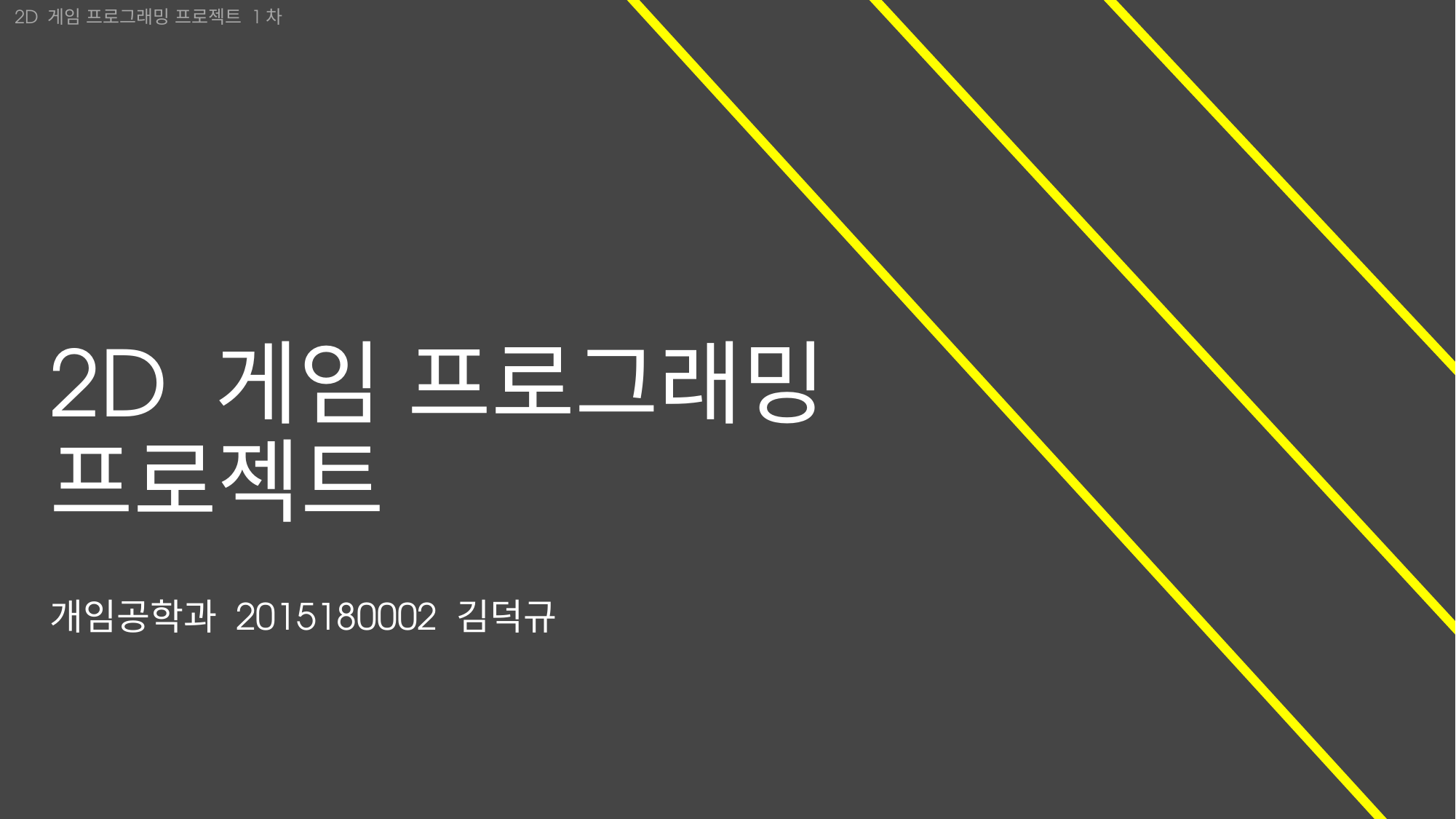

2D 게임 프로그래밍 프로젝트 1차
# 2D 게임 프로그래밍 프로젝트
개임공학과 2015180002 김덕규